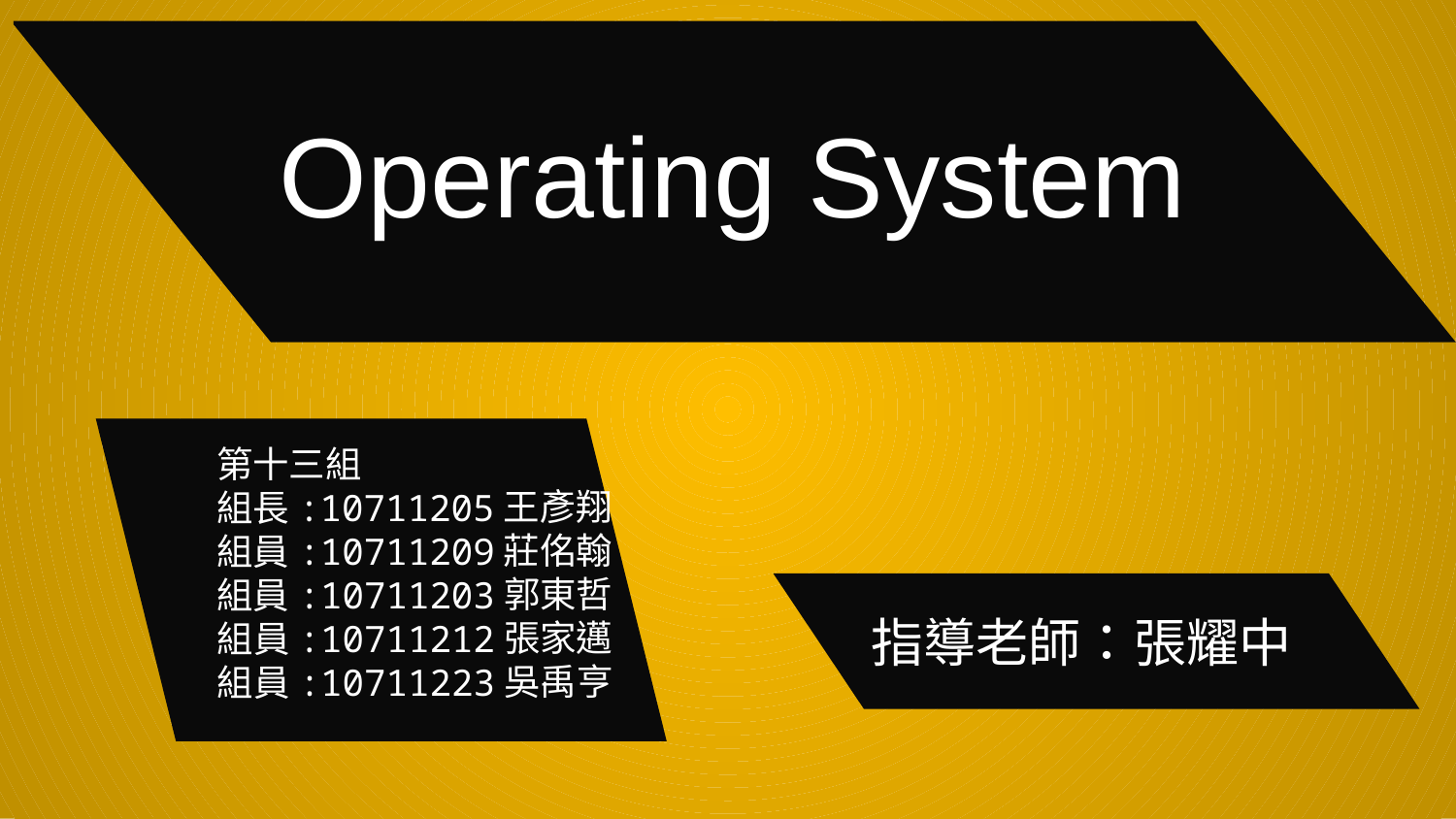

Operating System

第十三組
組長:10711205王彥翔
組員:10711209莊佲翰
組員:10711203郭東哲
組員:10711212張家邁
組員:10711223吳禹亨

指導老師：張耀中